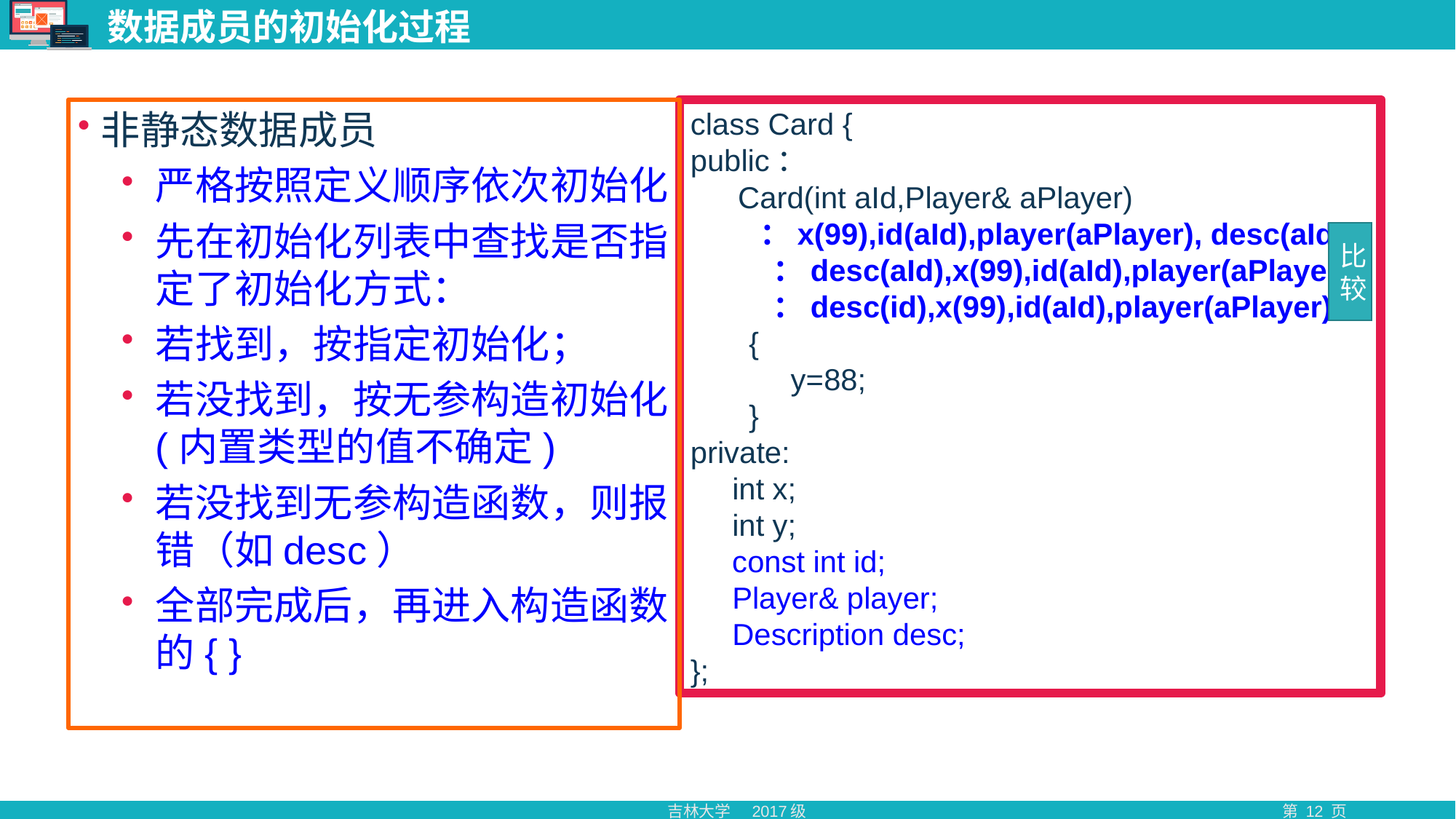

# 数据成员的初始化过程
非静态数据成员
严格按照定义顺序依次初始化
先在初始化列表中查找是否指定了初始化方式：
若找到，按指定初始化；
若没找到，按无参构造初始化(内置类型的值不确定)
若没找到无参构造函数，则报错（如desc）
全部完成后，再进入构造函数的{ }
class Card {
public：
      Card(int aId,Player& aPlayer)
         ：x(99),id(aId),player(aPlayer), desc(aId)
         ：desc(aId),x(99),id(aId),player(aPlayer)
         ：desc(id),x(99),id(aId),player(aPlayer)
       {
            y=88;
       }
private:
     int x;
     int y;
     const int id;
     Player& player;
     Description desc;
};
比较